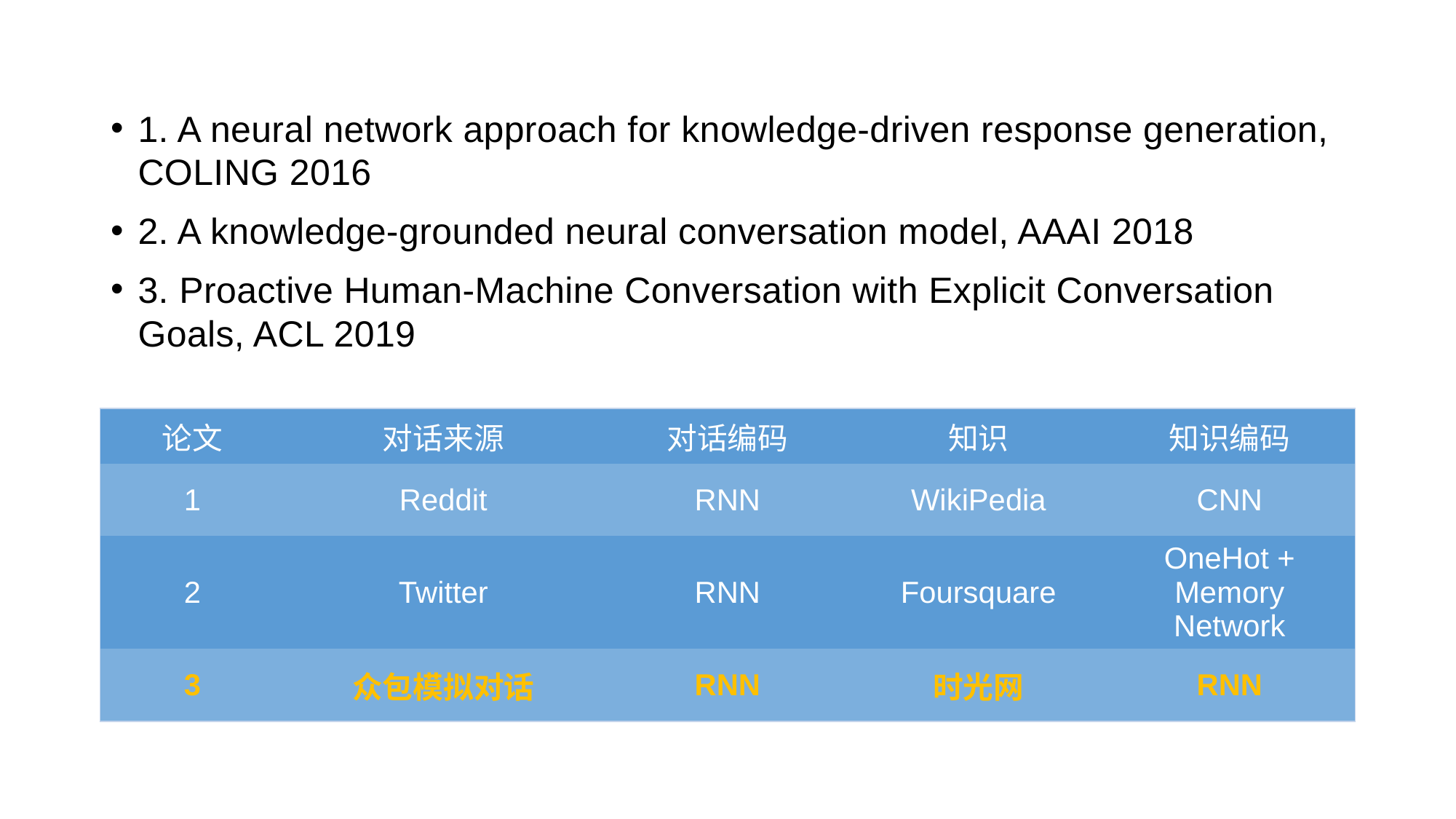

1. A neural network approach for knowledge-driven response generation, COLING 2016
2. A knowledge-grounded neural conversation model, AAAI 2018
3. Proactive Human-Machine Conversation with Explicit Conversation Goals, ACL 2019

| 论文 | 对话来源 | 对话编码 | 知识 | 知识编码 |
| --- | --- | --- | --- | --- |
| 1 | Reddit | RNN | WikiPedia | CNN |
| 2 | Twitter | RNN | Foursquare | OneHot + Memory Network |
| 3 | 众包模拟对话 | RNN | 时光网 | RNN |